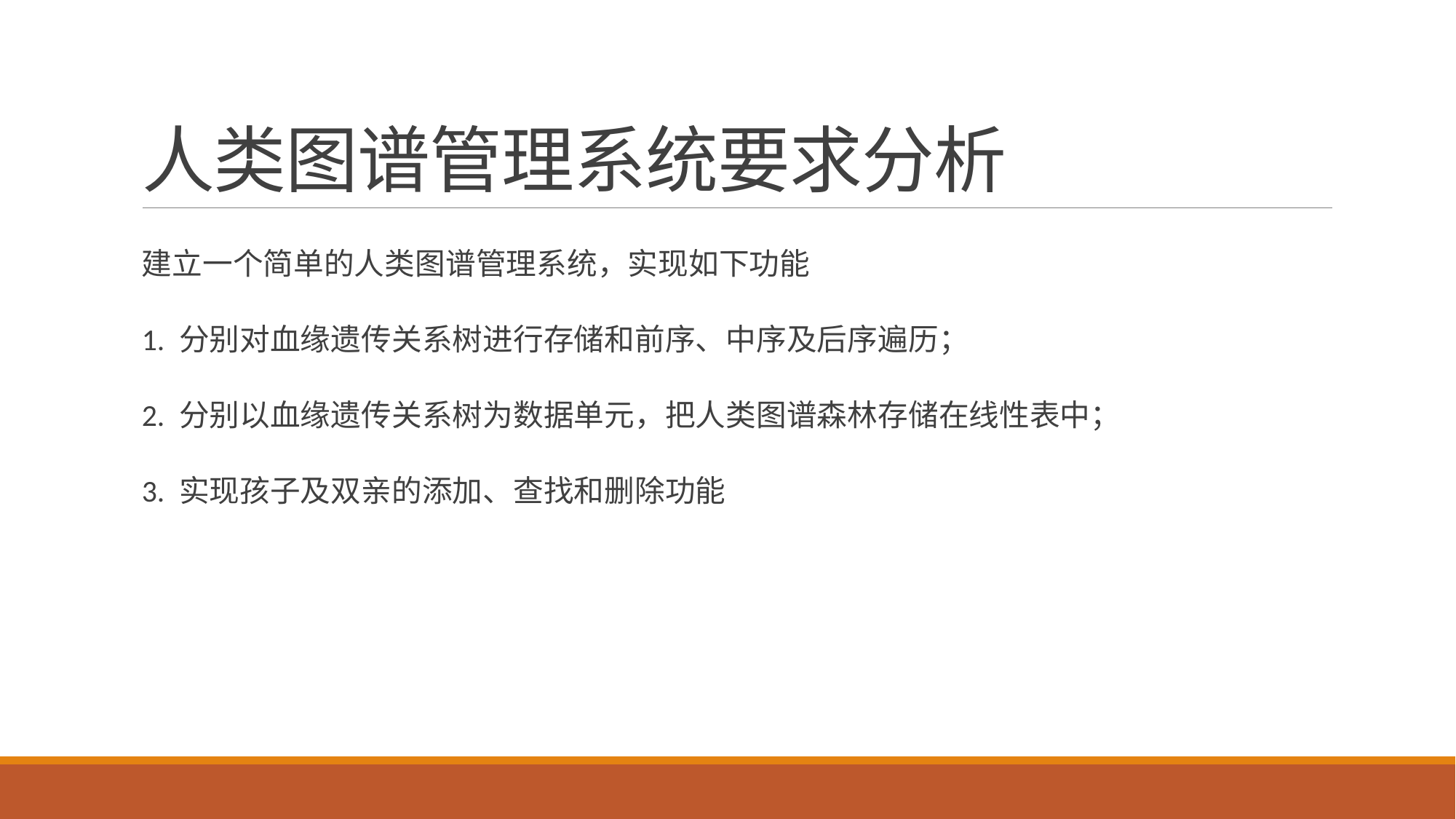

# 人类图谱管理系统要求分析
建立一个简单的人类图谱管理系统，实现如下功能
1. 分别对血缘遗传关系树进行存储和前序、中序及后序遍历；
2. 分别以血缘遗传关系树为数据单元，把人类图谱森林存储在线性表中；
3. 实现孩子及双亲的添加、查找和删除功能